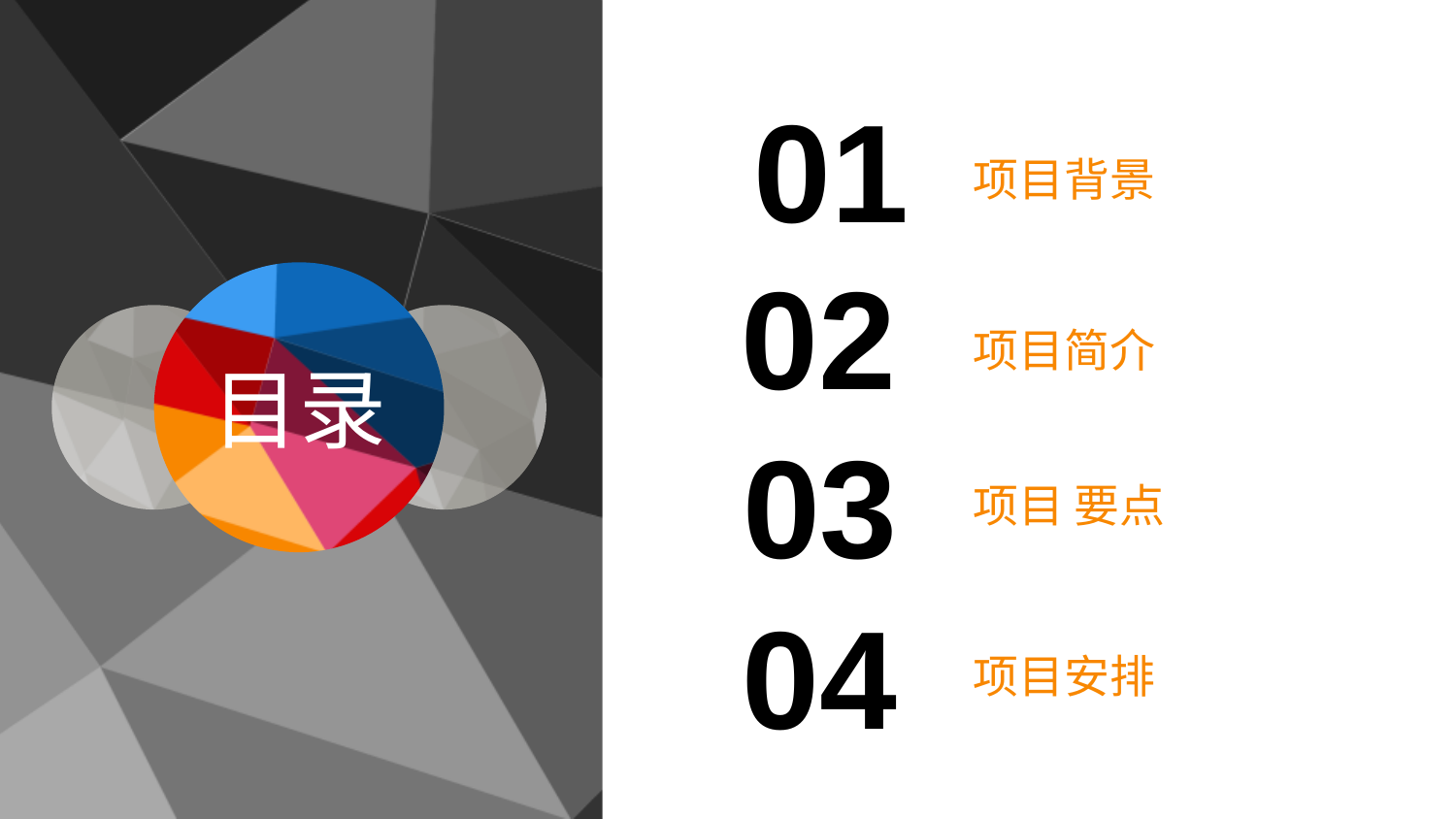

01
项目背景
02
目录

项目简介
03
项目 要点
04
项目安排